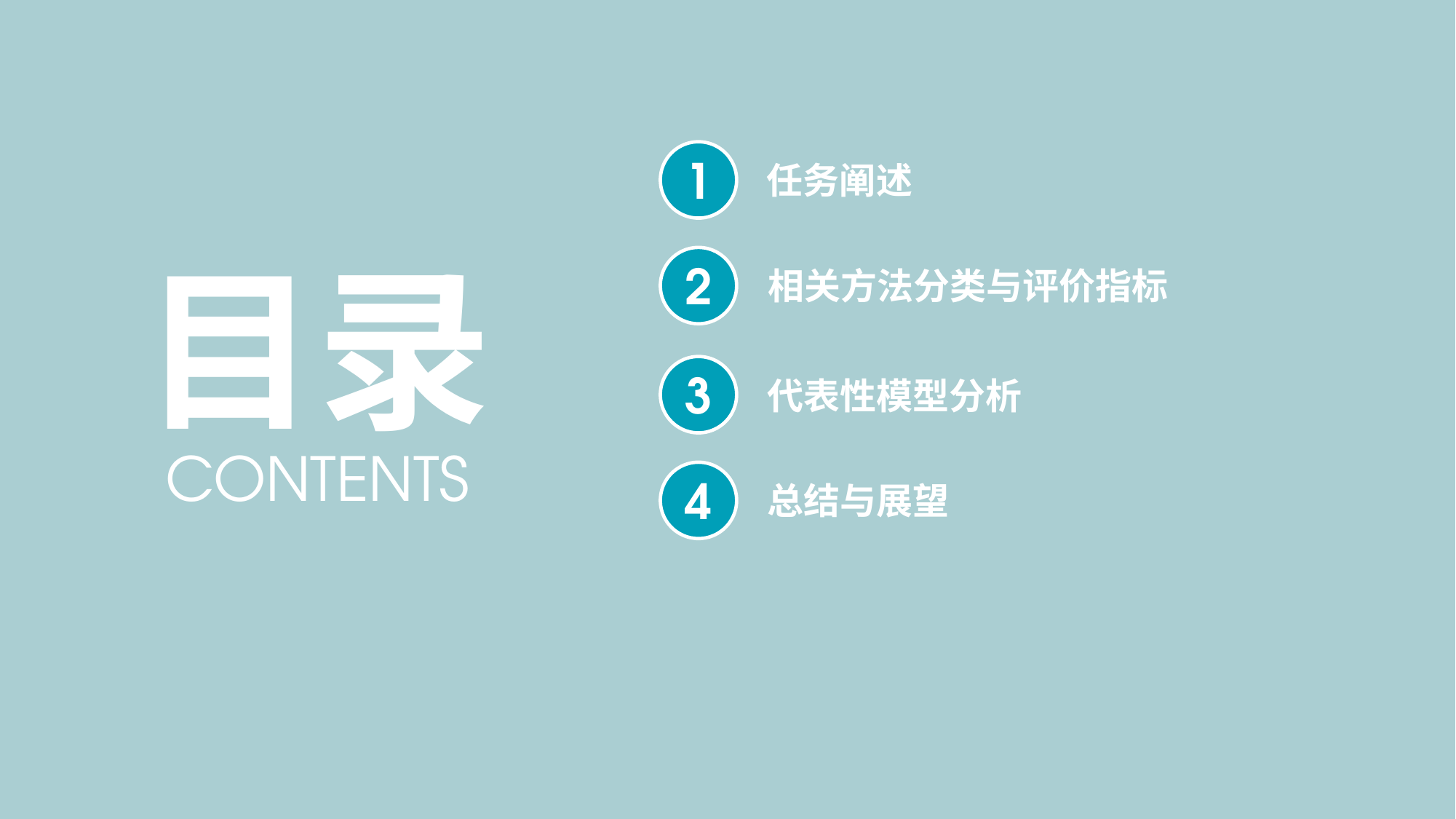

1
任务阐述
目录
2
相关方法分类与评价指标
3
代表性模型分析
CONTENTS
4
总结与展望